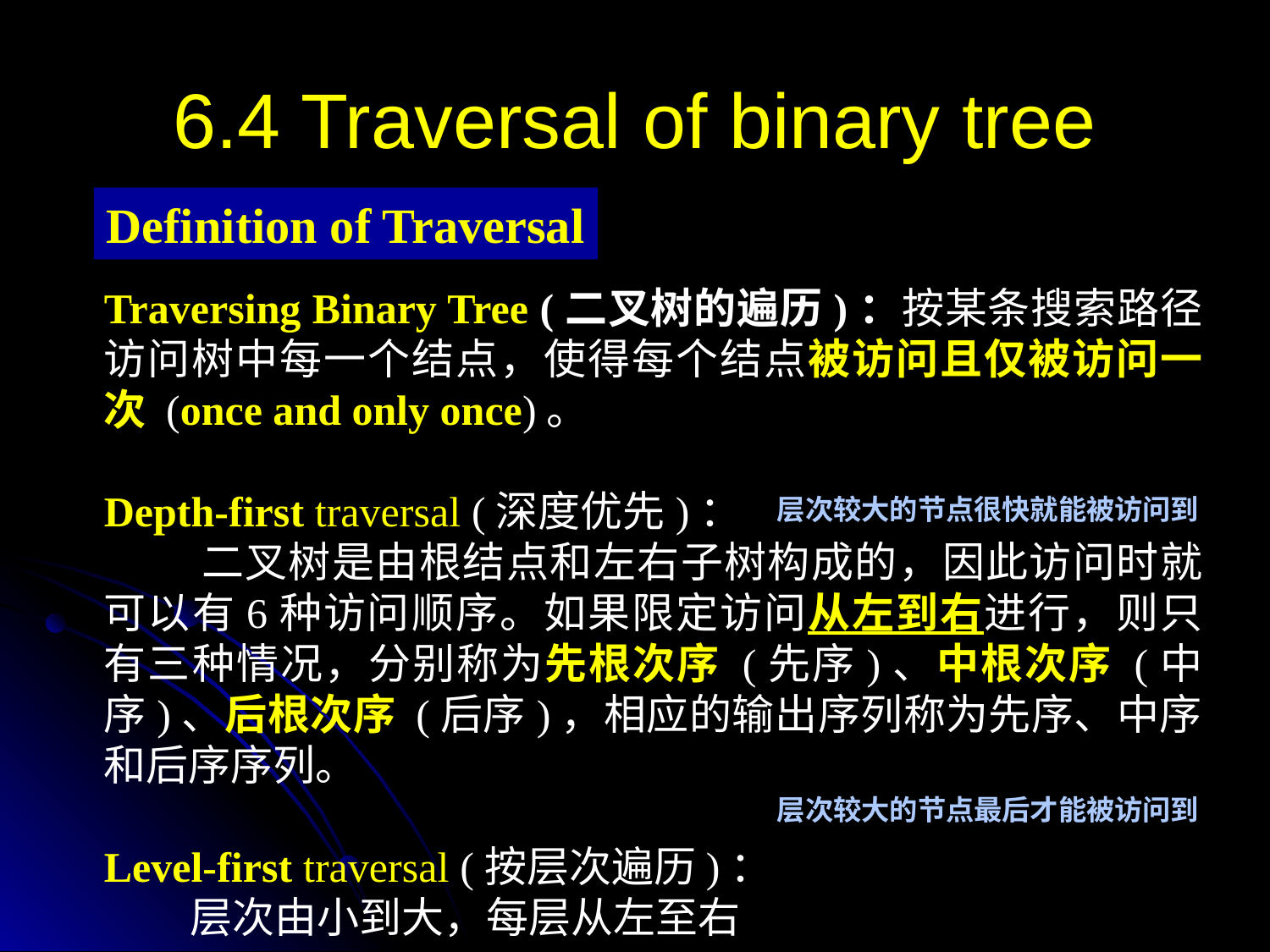

# 6.4 Traversal of binary tree
Definition of Traversal
Traversing Binary Tree (二叉树的遍历)：按某条搜索路径访问树中每一个结点，使得每个结点被访问且仅被访问一次 (once and only once)。

Depth-first traversal (深度优先)：
        二叉树是由根结点和左右子树构成的，因此访问时就可以有6种访问顺序。如果限定访问从左到右进行，则只有三种情况，分别称为先根次序 (先序)、中根次序 (中序)、后根次序 (后序)，相应的输出序列称为先序、中序和后序序列。

Level-first traversal (按层次遍历)：
        层次由小到大，每层从左至右
层次较大的节点很快就能被访问到
层次较大的节点最后才能被访问到